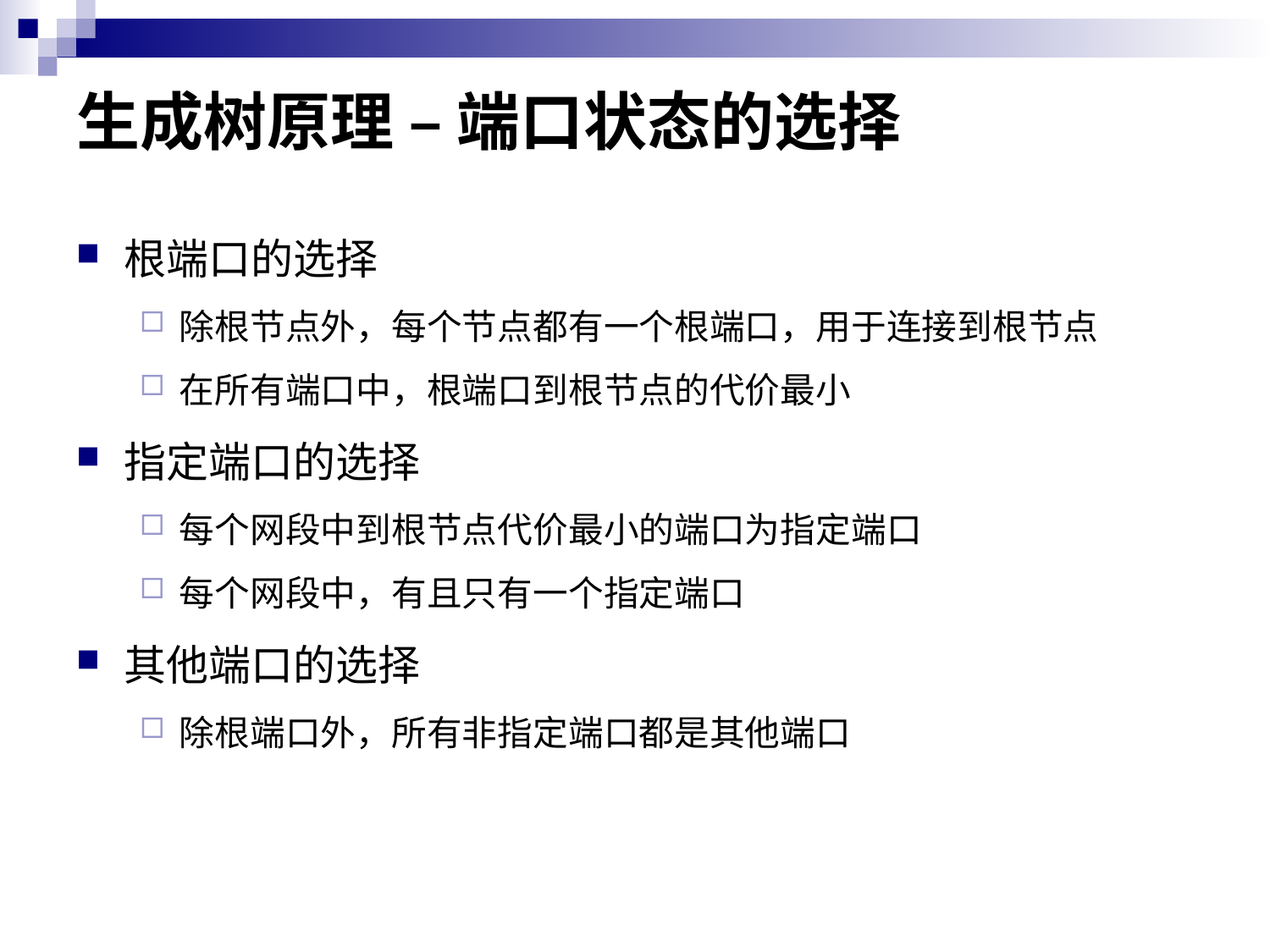

# 生成树原理 – 端口状态的选择
根端口的选择
除根节点外，每个节点都有一个根端口，用于连接到根节点
在所有端口中，根端口到根节点的代价最小
指定端口的选择
每个网段中到根节点代价最小的端口为指定端口
每个网段中，有且只有一个指定端口
其他端口的选择
除根端口外，所有非指定端口都是其他端口
8